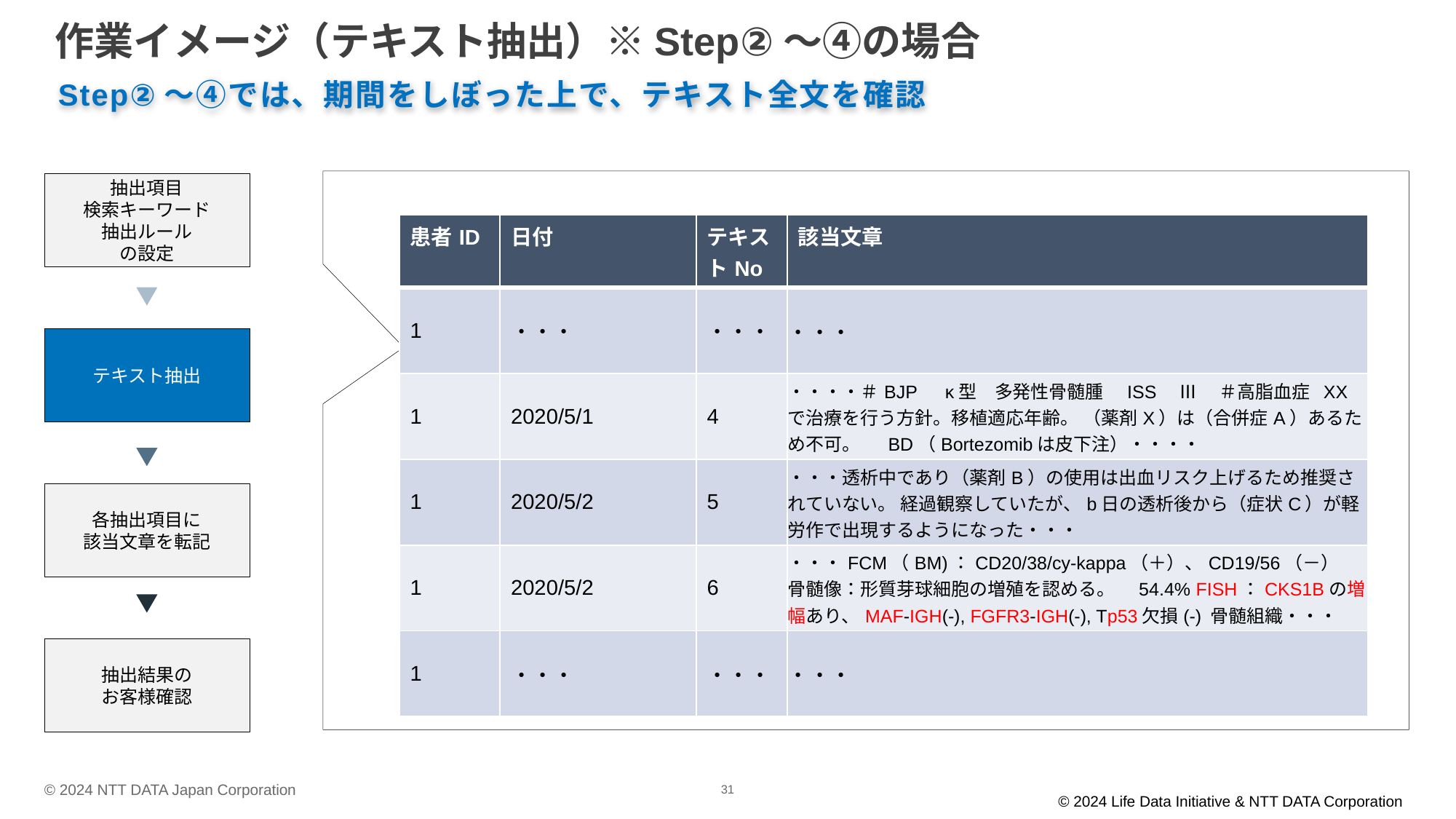

# 作業イメージ（テキスト抽出）※Step②～④の場合
Step②～④では、期間をしぼった上で、テキスト全文を確認

抽出項目
検索キーワード
抽出ルール
の設定
| 患者ID | 日付 | テキストNo | 該当文章 |
| --- | --- | --- | --- |
| 1 | ・・・ | ・・・ | ・・・ |
| 1 | 2020/5/1 | 4 | ・・・・＃BJP　κ型　多発性骨髄腫　ISS　Ⅲ 　＃高脂血症 XXで治療を行う方針。移植適応年齢。 （薬剤X）は（合併症A）あるため不可。 　BD（Bortezomibは皮下注）・・・・ |
| 1 | 2020/5/2 | 5 | ・・・透析中であり（薬剤B）の使用は出血リスク上げるため推奨されていない。 経過観察していたが、b日の透析後から（症状C）が軽労作で出現するようになった・・・ |
| 1 | 2020/5/2 | 6 | ・・・FCM（BM)：CD20/38/cy-kappa（＋）、CD19/56（－）　 骨髄像：形質芽球細胞の増殖を認める。　54.4% FISH：CKS1Bの増幅あり、MAF-IGH(-), FGFR3-IGH(-), Tp53欠損(-) 骨髄組織・・・ |
| 1 | ・・・ | ・・・ | ・・・ |
テキスト抽出

各抽出項目に
該当文章を転記
抽出結果の
お客様確認